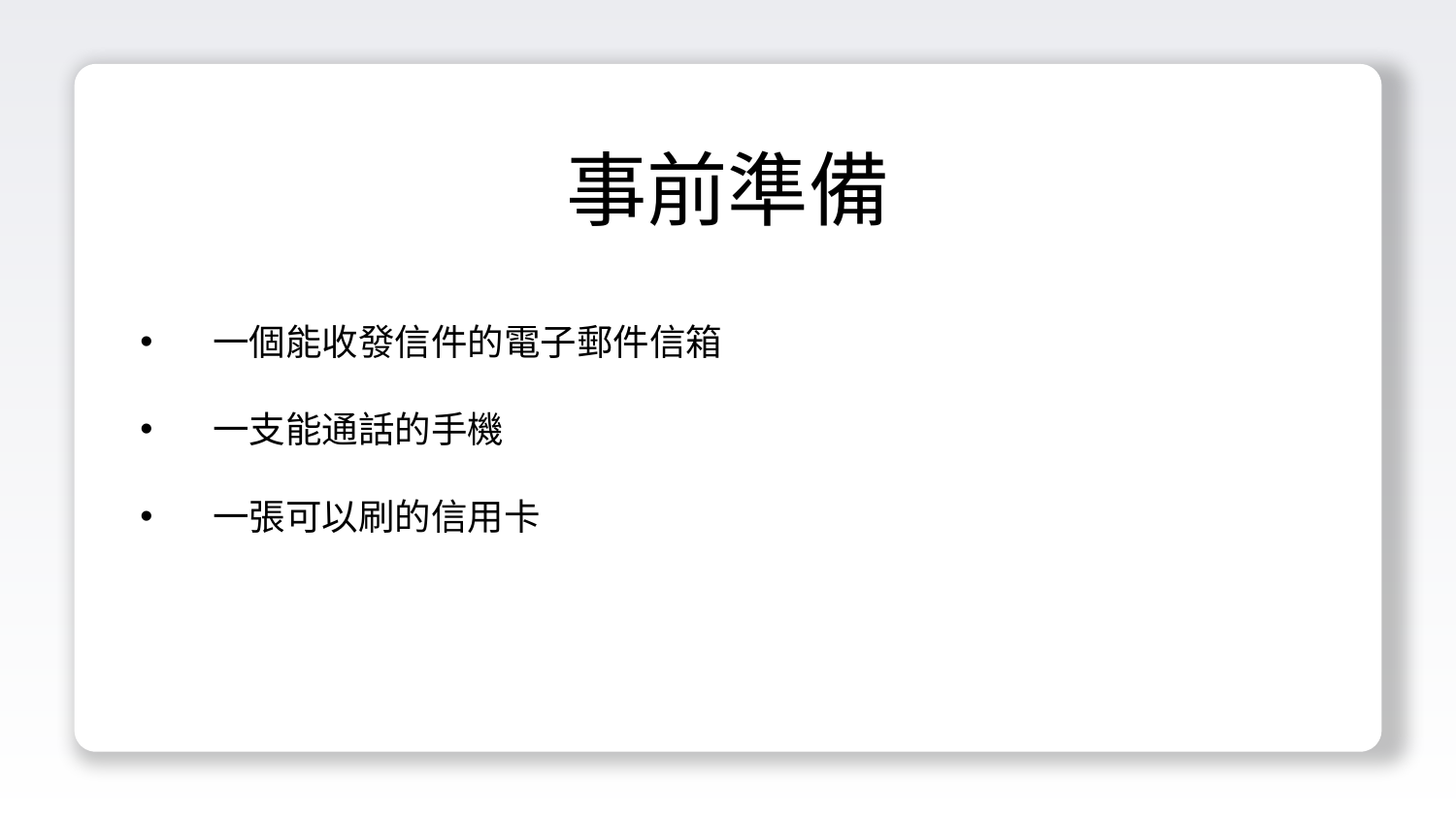

事前準備
一個能收發信件的電子郵件信箱

一支能通話的手機

一張可以刷的信用卡